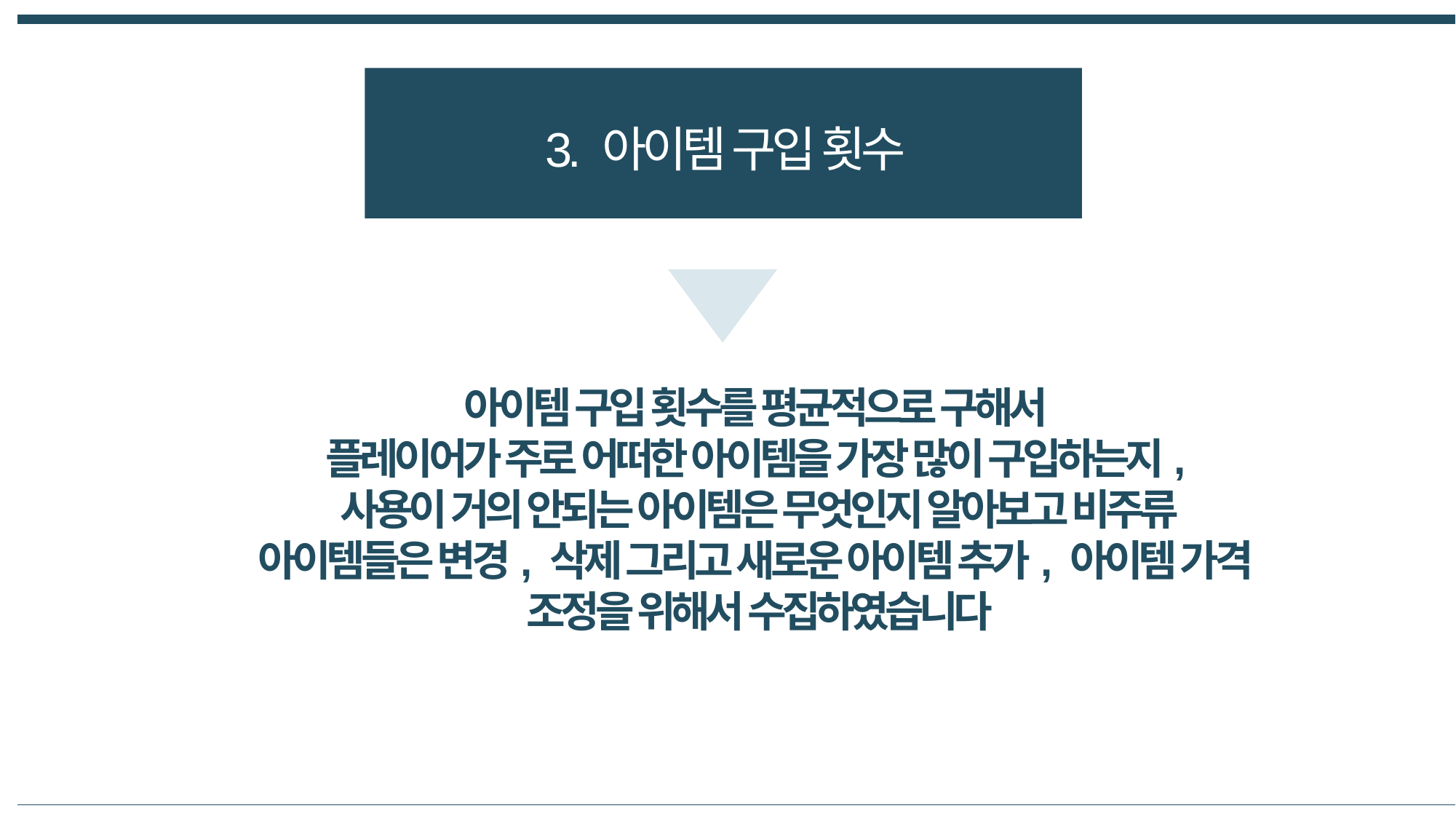

3. 아이템 구입 횟수

아이템 구입 횟수를 평균적으로 구해서
플레이어가 주로 어떠한 아이템을 가장 많이 구입하는지,
사용이 거의 안되는 아이템은 무엇인지 알아보고 비주류
아이템들은 변경, 삭제 그리고 새로운 아이템 추가, 아이템 가격
조정을 위해서 수집하였습니다